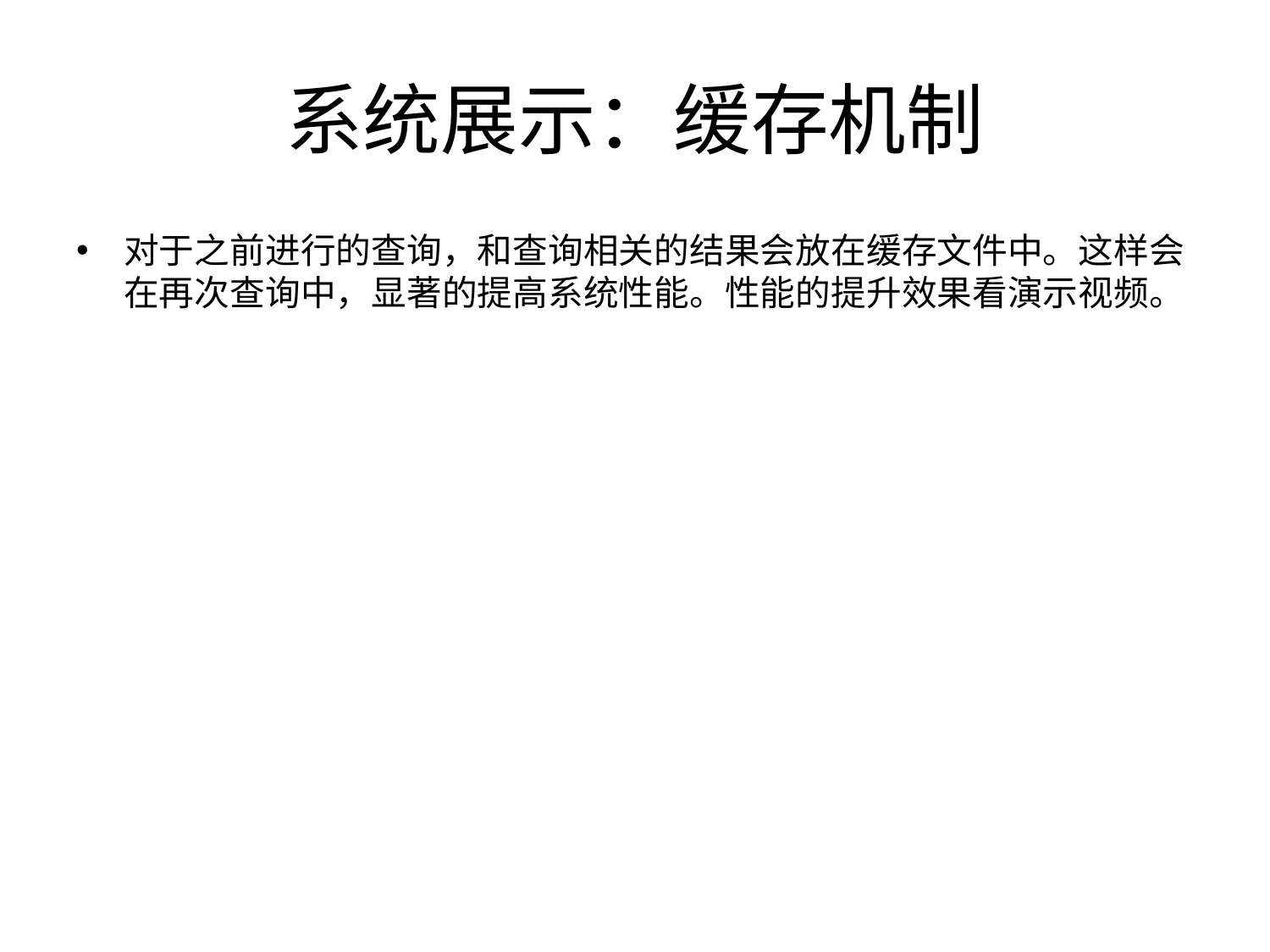

# 系统展示：缓存机制
对于之前进行的查询，和查询相关的结果会放在缓存文件中。这样会在再次查询中，显著的提高系统性能。性能的提升效果看演示视频。